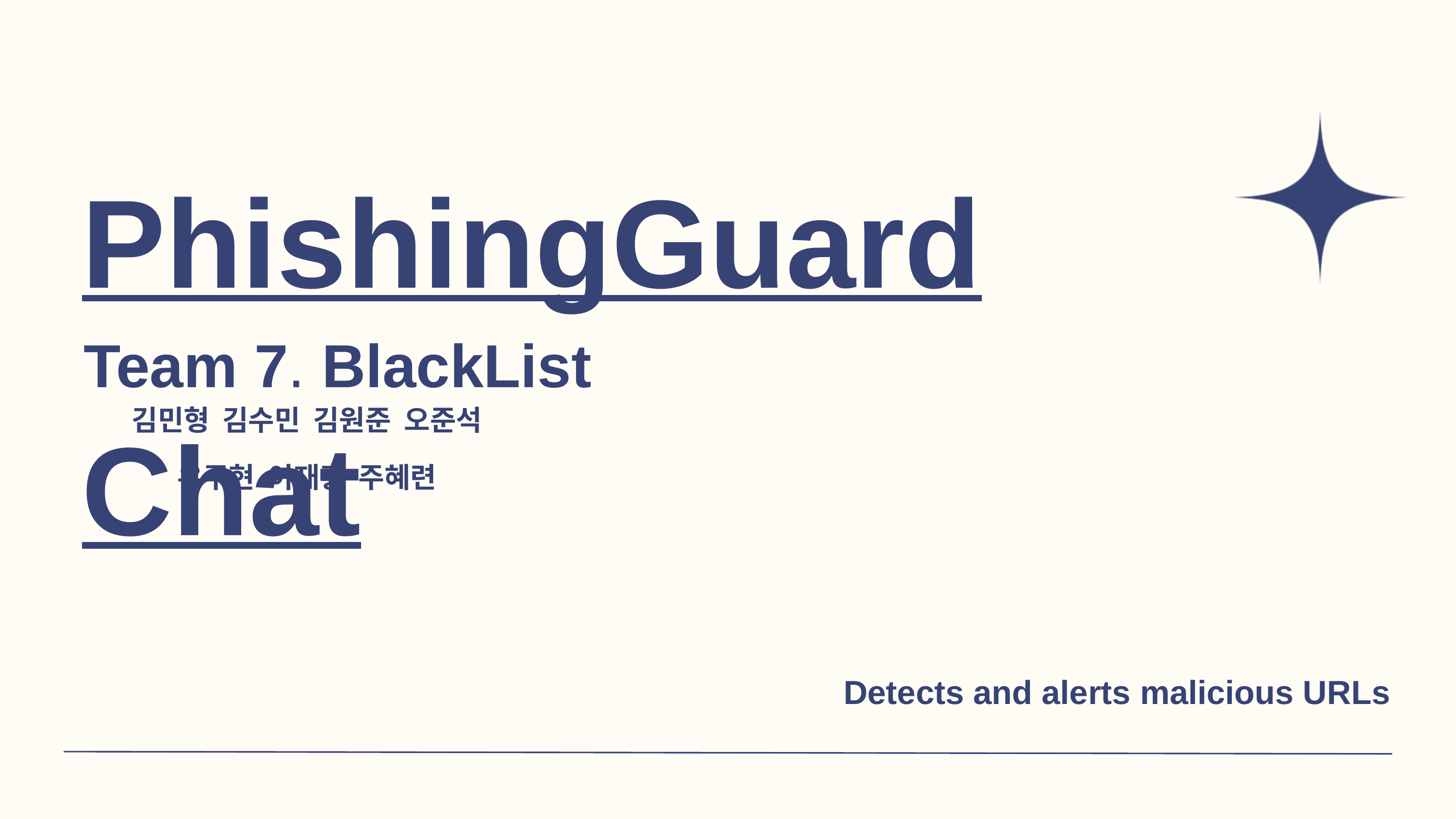

PhishingGuard Chat

Team 7. BlackList
김민형  김수민  김원준  오준석
      유주현  이재홍  주혜련

Detects and alerts malicious URLs